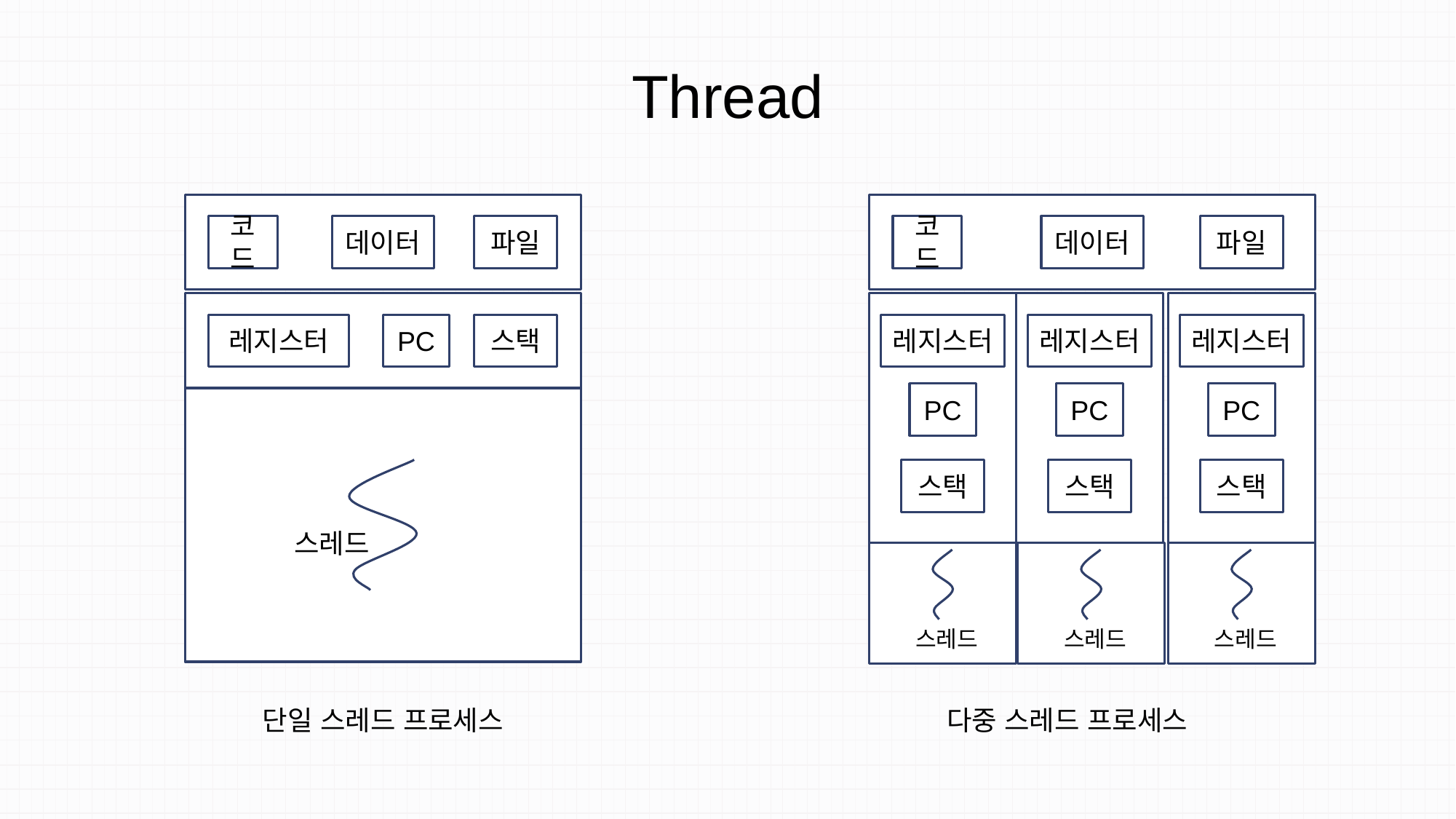

Thread

코드
데이터
파일
코드
데이터
파일

레지스터
PC
스택
레지스터
레지스터
레지스터
PC
PC
PC

스택
스택
스택
스레드

스레드
스레드
스레드
단일 스레드 프로세스
다중 스레드 프로세스